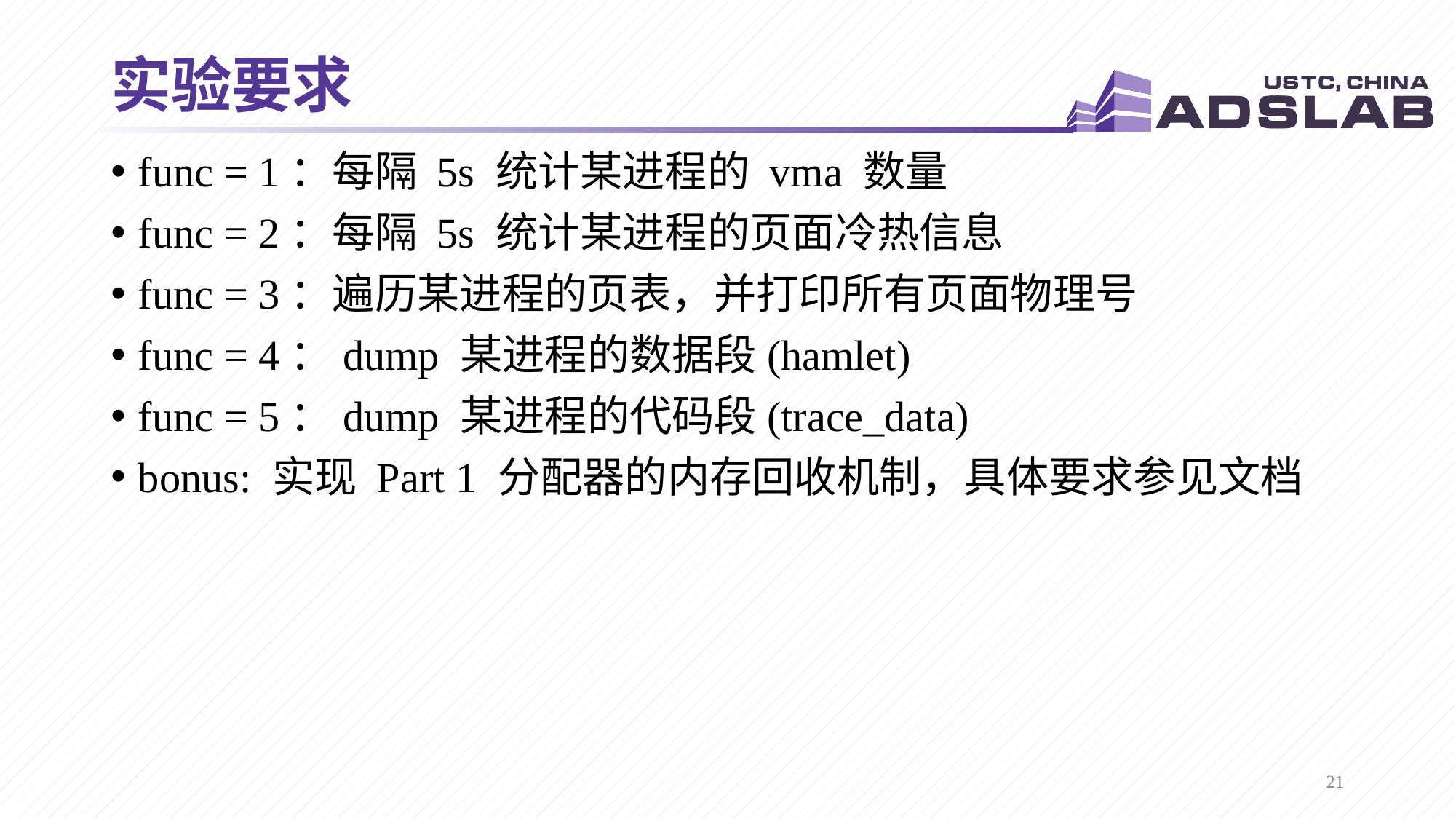

# 实验要求
func = 1：每隔 5s 统计某进程的 vma 数量
func = 2：每隔 5s 统计某进程的页面冷热信息
func = 3：遍历某进程的页表，并打印所有页面物理号
func = 4：dump 某进程的数据段(hamlet)
func = 5：dump 某进程的代码段(trace_data)
bonus: 实现 Part 1 分配器的内存回收机制，具体要求参见文档